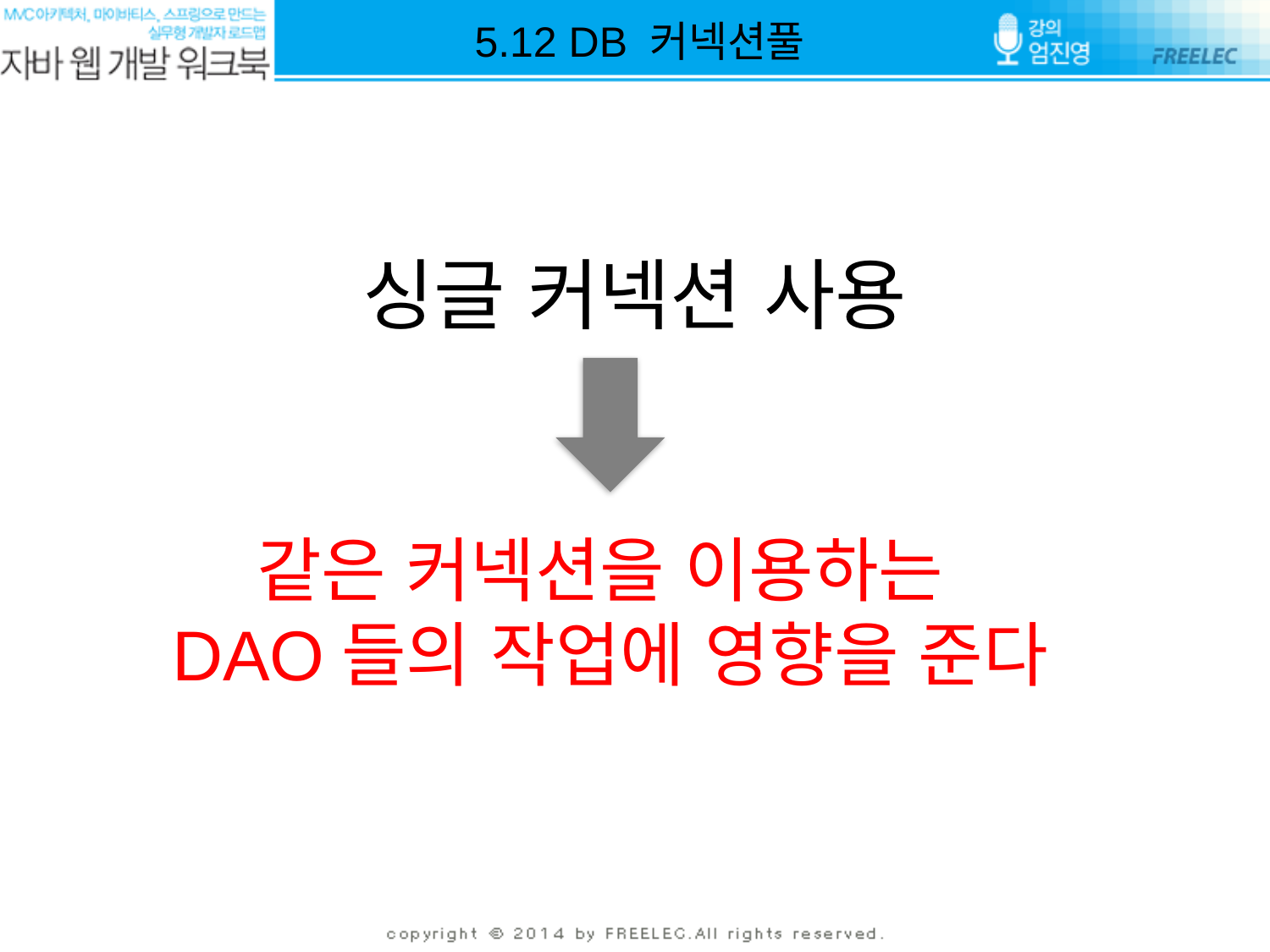

5.12 DB 커넥션풀
싱글 커넥션 사용

같은 커넥션을 이용하는
DAO들의 작업에 영향을 준다